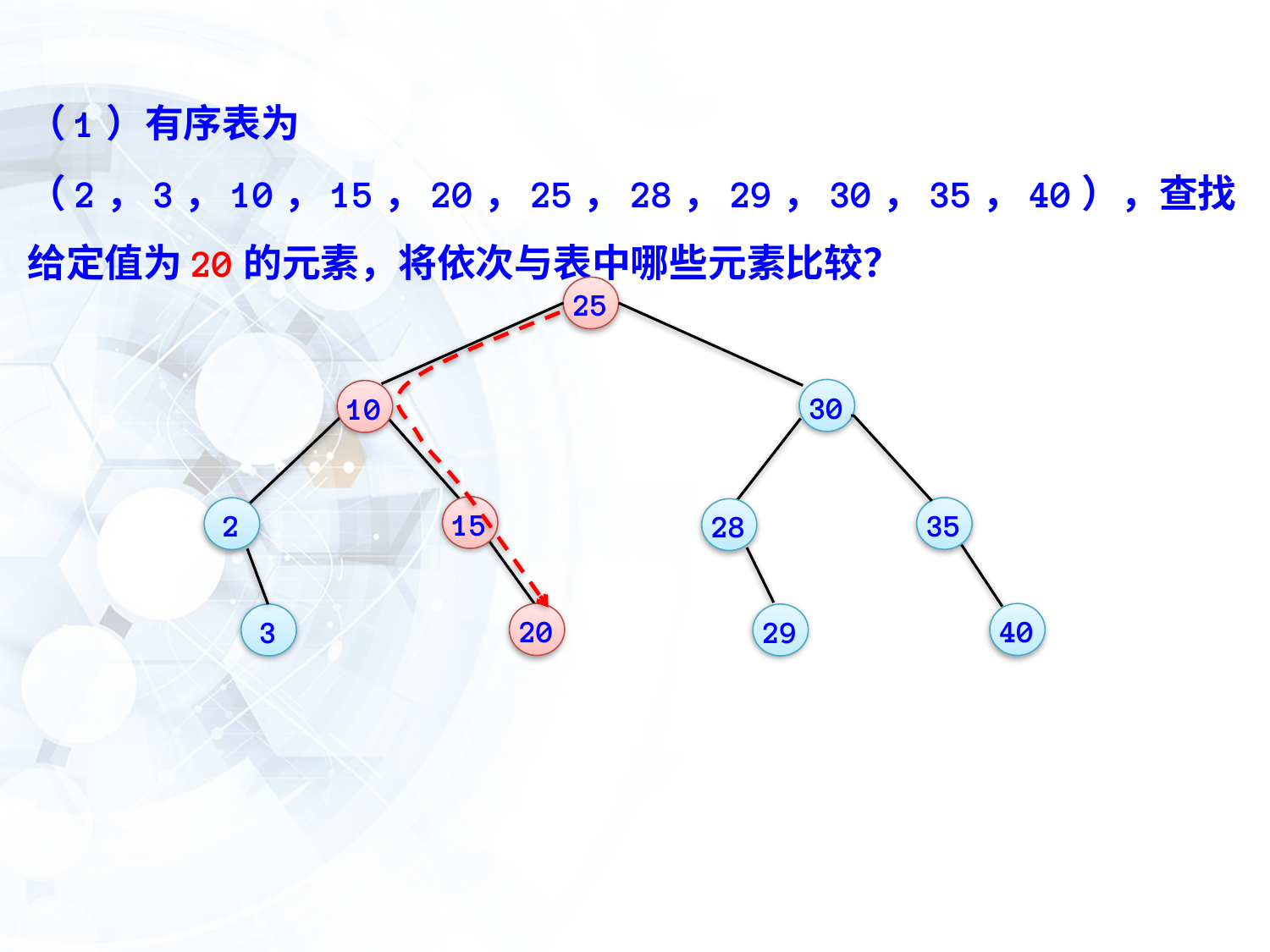

（1）有序表为（2，3，10，15，20，25，28，29，30，35，40），查找给定值为20的元素，将依次与表中哪些元素比较？
25

30
10

15
35
2
28

20
40
3
29